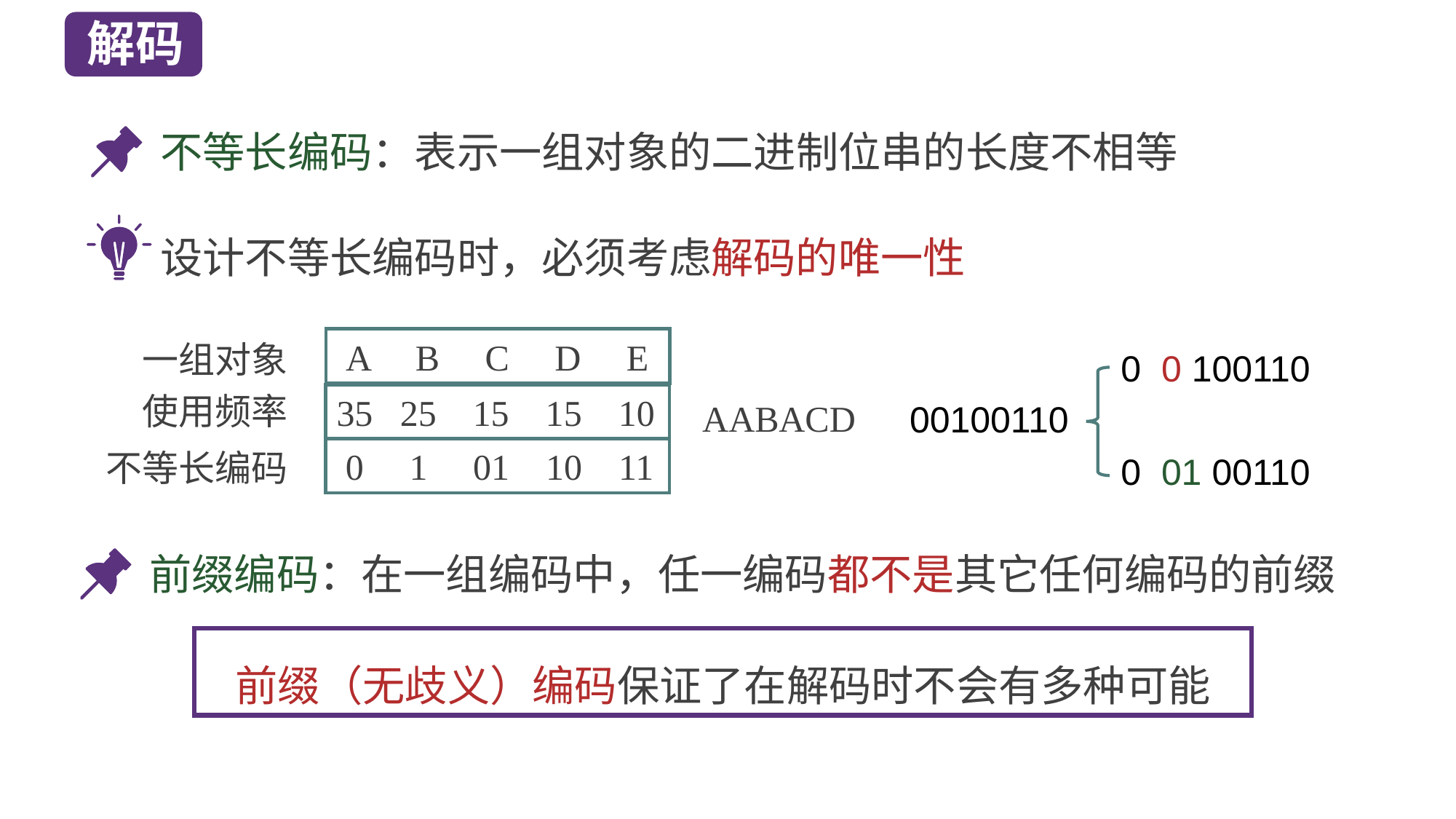

解码

不等长编码：表示一组对象的二进制位串的长度不相等

设计不等长编码时，必须考虑解码的唯一性
 A     B     C     D     E
 一组对象
 0  0 100110

 0  01 00110
 使用频率
35   25    15    15    10
 AABACD
 00100110
 0     1     01    10    11
 不等长编码
前缀编码：在一组编码中，任一编码都不是其它任何编码的前缀

前缀（无歧义）编码保证了在解码时不会有多种可能